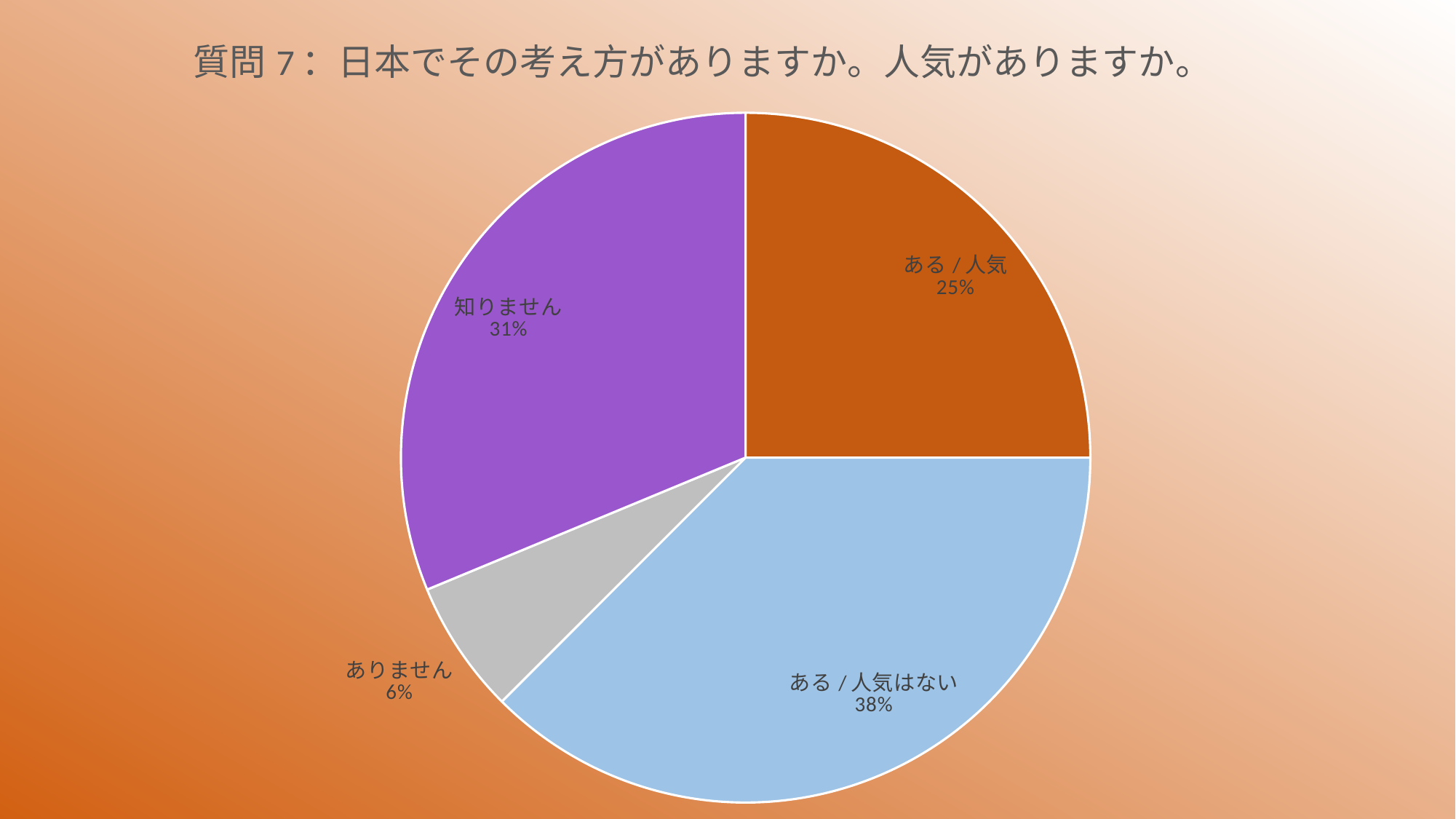

### Chart:

| Category | 質問7：日本でその考え方がありますか。人気がありますか。 |
|---|---|
| ある/人気 | 4.0 |
| ある/人気はない | 6.0 |
| ありません | 1.0 |
| 知りません | 5.0 |

[unsupported chart]

### Chart: 学年

| Category |
|---|